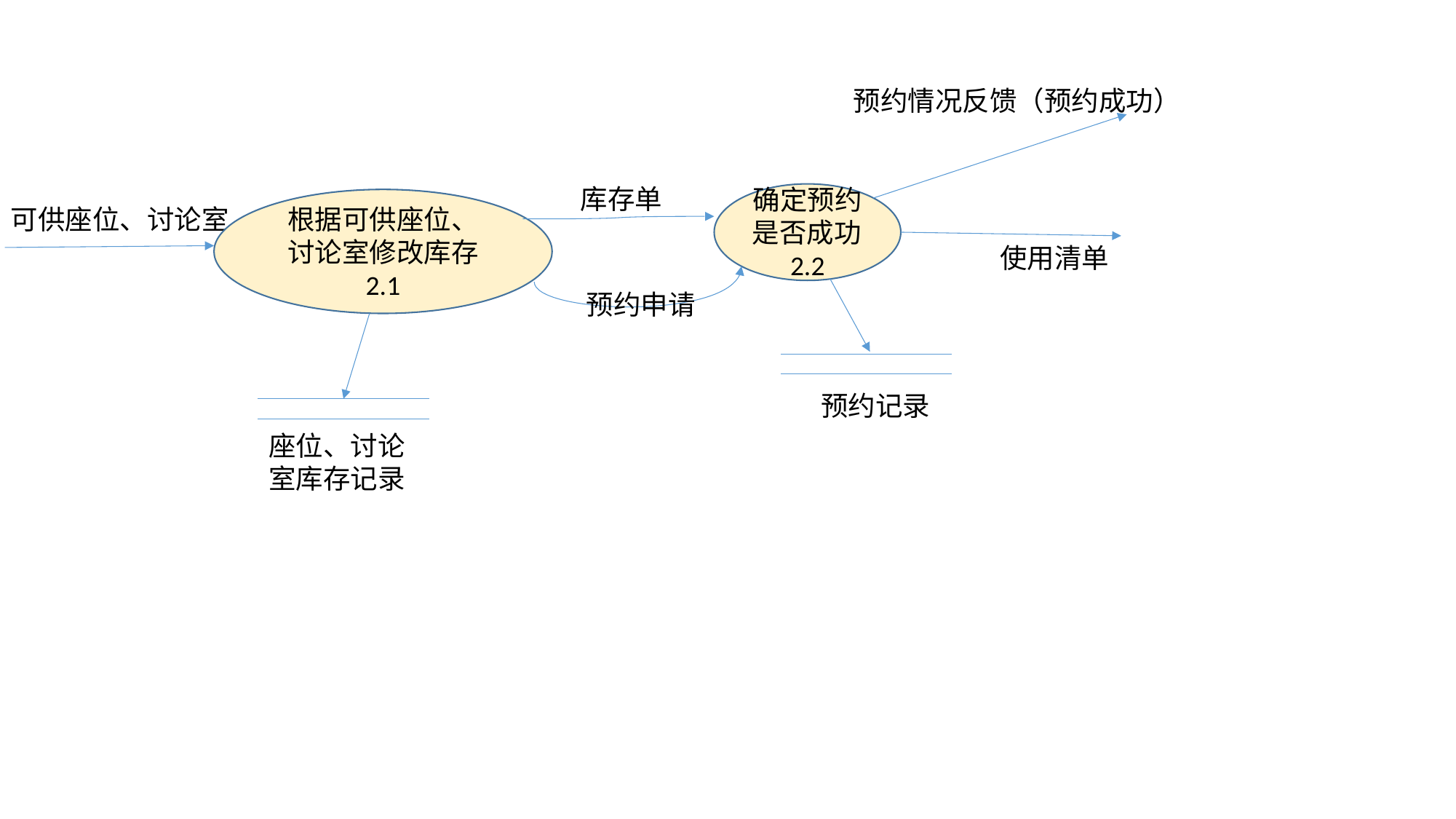

预约情况反馈（预约成功）
库存单
确定预约是否成功2.2
根据可供座位、讨论室修改库存
2.1
可供座位、讨论室
使用清单
预约申请
预约记录
座位、讨论室库存记录